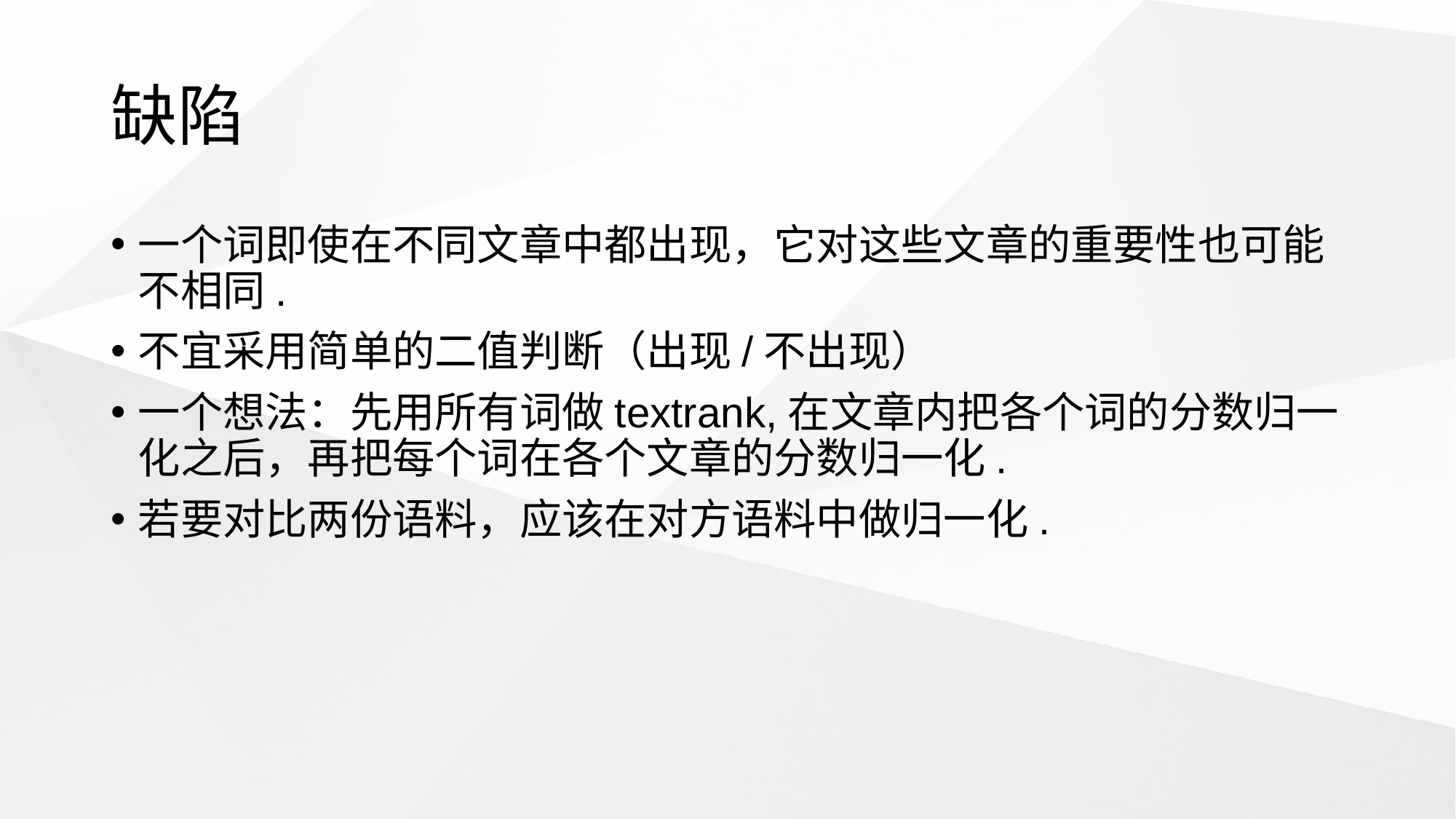

# 缺陷
一个词即使在不同文章中都出现，它对这些文章的重要性也可能不相同.
不宜采用简单的二值判断（出现/不出现）
一个想法：先用所有词做textrank,在文章内把各个词的分数归一化之后，再把每个词在各个文章的分数归一化.
若要对比两份语料，应该在对方语料中做归一化.